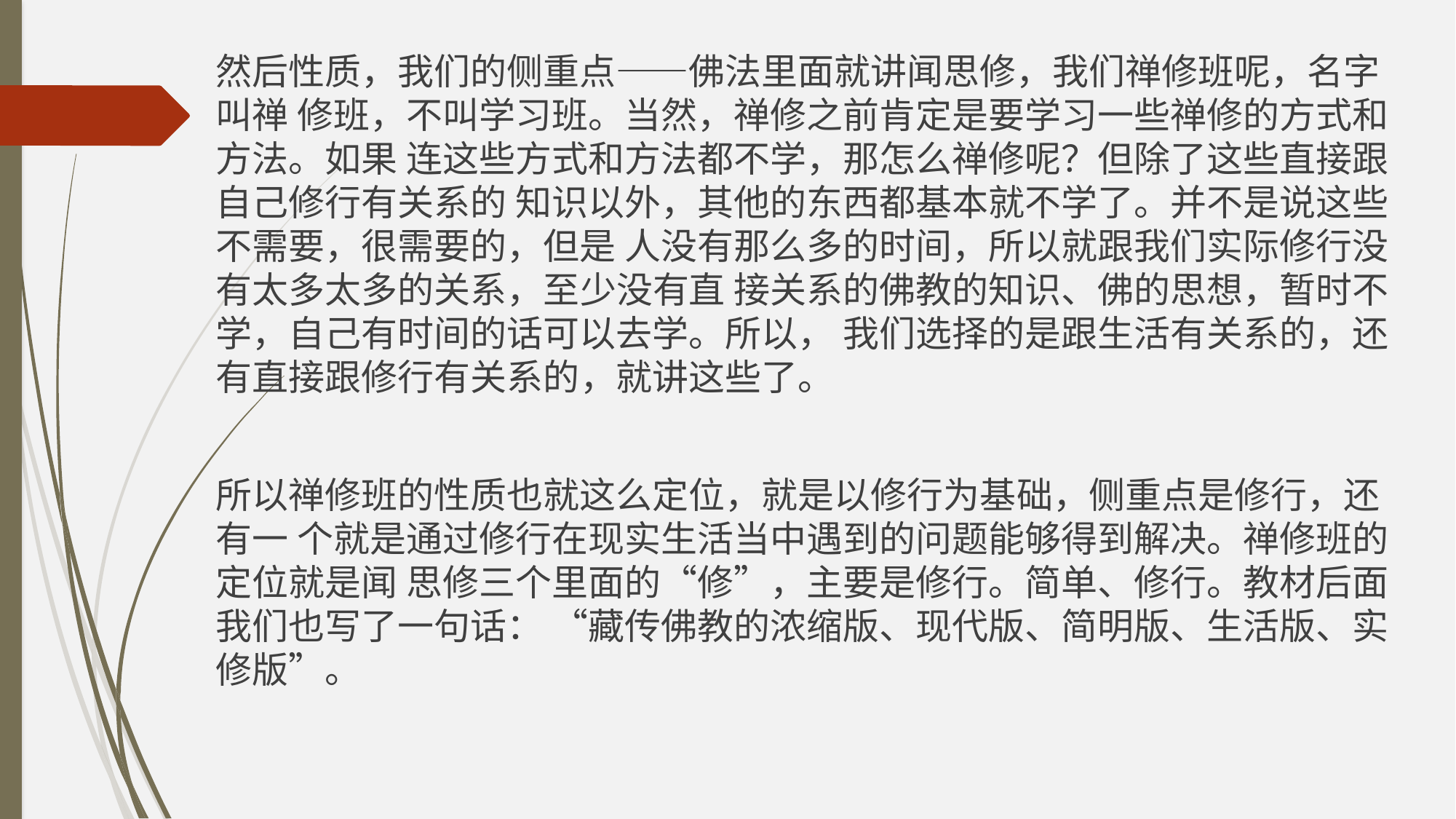

然后性质，我们的侧重点——佛法里面就讲闻思修，我们禅修班呢，名字叫禅 修班，不叫学习班。当然，禅修之前肯定是要学习一些禅修的方式和方法。如果 连这些方式和方法都不学，那怎么禅修呢？但除了这些直接跟自己修行有关系的 知识以外，其他的东西都基本就不学了。并不是说这些不需要，很需要的，但是 人没有那么多的时间，所以就跟我们实际修行没有太多太多的关系，至少没有直 接关系的佛教的知识、佛的思想，暂时不学，自己有时间的话可以去学。所以， 我们选择的是跟生活有关系的，还有直接跟修行有关系的，就讲这些了。

所以禅修班的性质也就这么定位，就是以修行为基础，侧重点是修行，还有一 个就是通过修行在现实生活当中遇到的问题能够得到解决。禅修班的定位就是闻 思修三个里面的“修”，主要是修行。简单、修行。教材后面我们也写了一句话： “藏传佛教的浓缩版、现代版、简明版、生活版、实修版”。